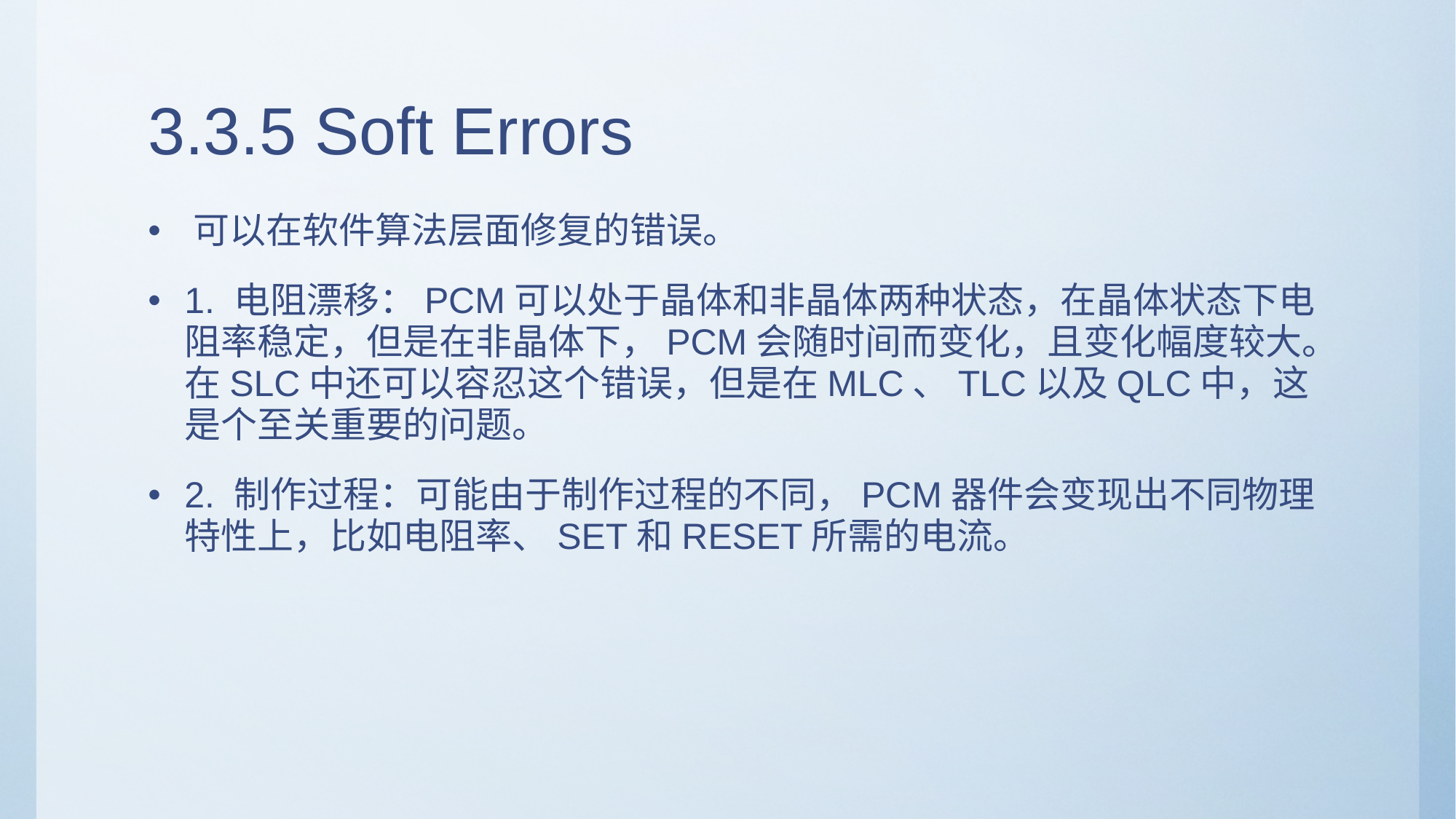

# 3.3.5 Soft Errors
​可以在软件算法层面修复的错误。
1. 电阻漂移：PCM可以处于晶体和非晶体两种状态，在晶体状态下电阻率稳定，但是在非晶体下，PCM会随时间而变化，且变化幅度较大。在SLC中还可以容忍这个错误，但是在MLC、TLC以及QLC中，这是个至关重要的问题。
2. 制作过程：可能由于制作过程的不同，PCM器件会变现出不同物理特性上，比如电阻率、SET和RESET所需的电流。